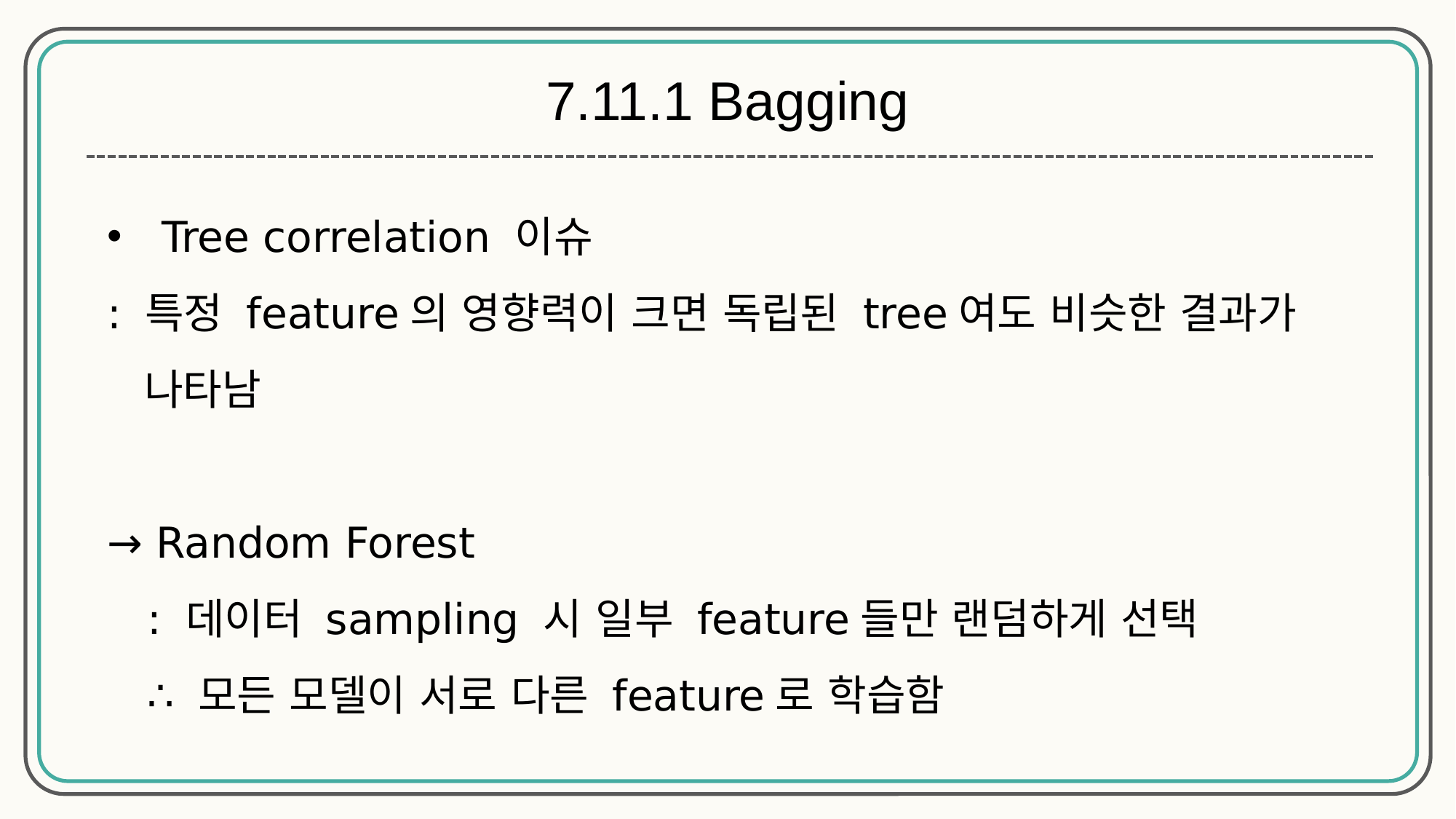

7.11.1 Bagging
Tree correlation 이슈
: 특정 feature의 영향력이 크면 독립된 tree여도 비슷한 결과가
  나타남

→ Random Forest
   : 데이터 sampling 시 일부 feature들만 랜덤하게 선택
   ∴ 모든 모델이 서로 다른 feature로 학습함